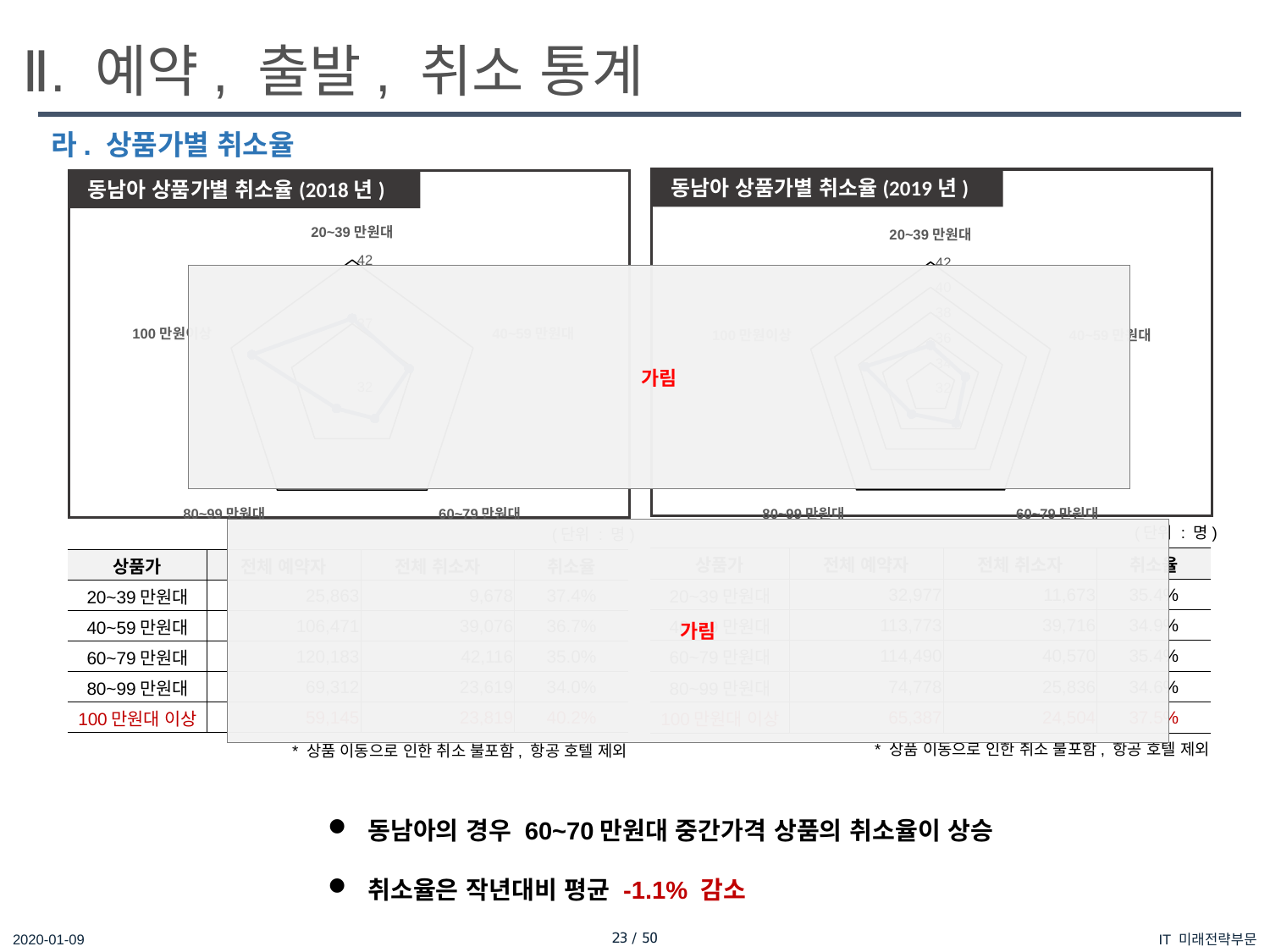

Ⅱ. 예약, 출발, 취소 통계
라. 상품가별 취소율
동남아 상품가별 취소율(2019년)

연도별 선행예약 추이(20대)
동남아 상품가별 취소율(2018년)

### Chart

| Category |  |
|---|---|
| 20~39만원대 | 37.42025287089 |
| 40~59만원대 | 36.70107353175 |
| 60~79만원대 | 35.0432257474 |
| 80~99만원대 | 34.07635041551 |
| 100만원이상 | 40.27221235945 |

### Chart

| Category |  |
|---|---|
| 20~39만원대 | 35.39739818661 |
| 40~59만원대 | 34.90810649275 |
| 60~79만원대 | 35.43540920604 |
| 80~99만원대 | 34.55026879563 |
| 100만원이상 | 37.47533913469 |
가림
(단위 : 명)
(단위 : 명)
가림
| 상품가 | 전체 예약자 | 전체 취소자 | 취소율 |
| --- | --- | --- | --- |
| 20~39만원대 | 32,977 | 11,673 | 35.4% |
| 40~59만원대 | 113,773 | 39,716 | 34.9% |
| 60~79만원대 | 114,490 | 40,570 | 35.4% |
| 80~99만원대 | 74,778 | 25,836 | 34.6% |
| 100만원대 이상 | 65,387 | 24,504 | 37.5% |
| 상품가 | 전체 예약자 | 전체 취소자 | 취소율 |
| --- | --- | --- | --- |
| 20~39만원대 | 25,863 | 9,678 | 37.4% |
| 40~59만원대 | 106,471 | 39,076 | 36.7% |
| 60~79만원대 | 120,183 | 42,116 | 35.0% |
| 80~99만원대 | 69,312 | 23,619 | 34.0% |
| 100만원대 이상 | 59,145 | 23,819 | 40.2% |
* 상품 이동으로 인한 취소 불포함, 항공 호텔 제외
* 상품 이동으로 인한 취소 불포함, 항공 호텔 제외
동남아의 경우 60~70만원대 중간가격 상품의 취소율이 상승
취소율은 작년대비 평균 -1.1% 감소
23 / 50
IT 미래전략부문
2020-01-09